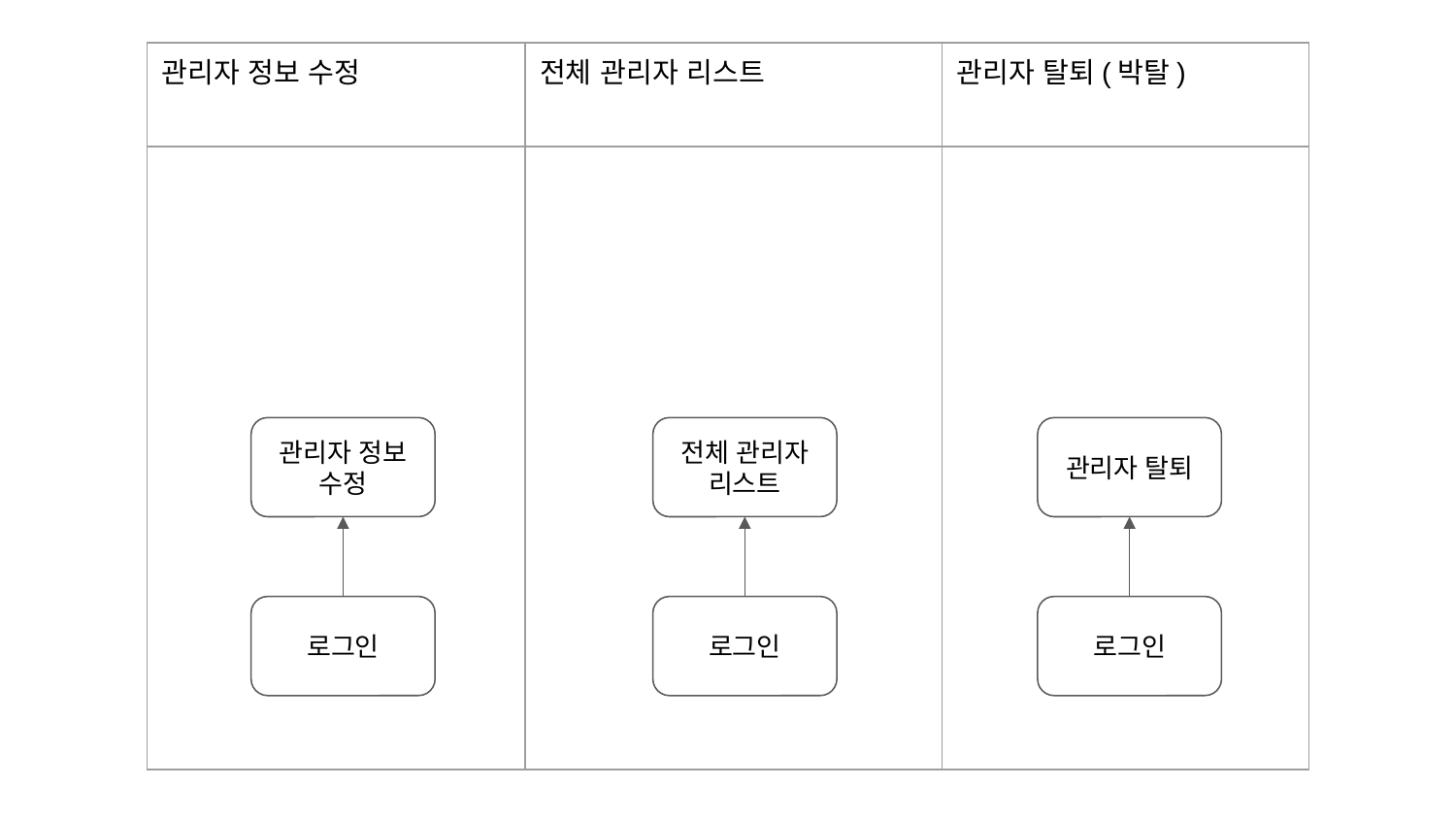

| 관리자 정보 수정 | 전체 관리자 리스트 | 관리자 탈퇴(박탈) |
| --- | --- | --- |
|  |  |  |
|  |  |  |
관리자 탈퇴
전체 관리자 리스트
관리자 정보 수정
로그인
로그인
로그인